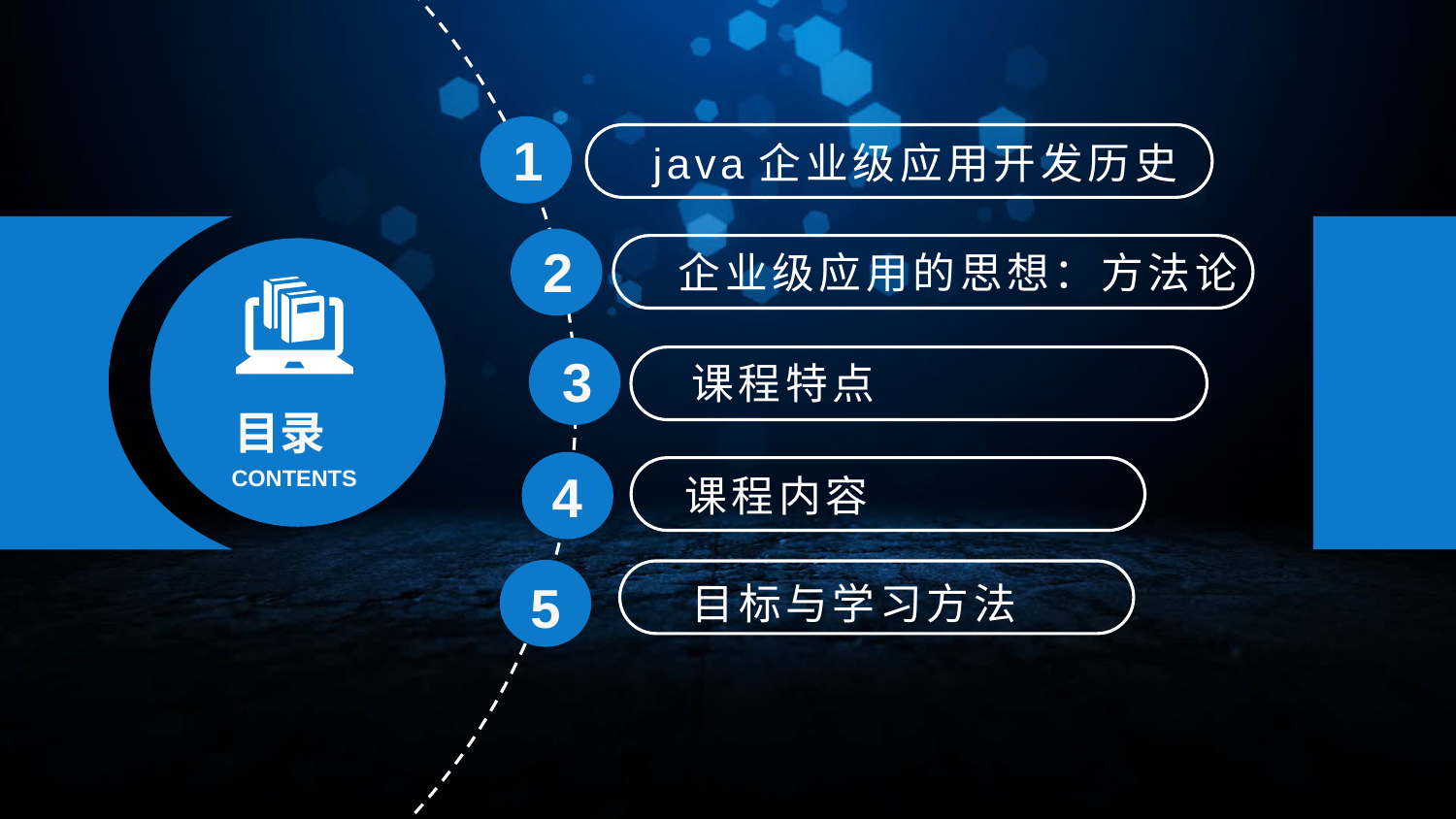

1

java企业级应用开发历史

2

企业级应用的思想：方法论

3

课程特点
目录

4
CONTENTS

课程内容

5
目标与学习方法